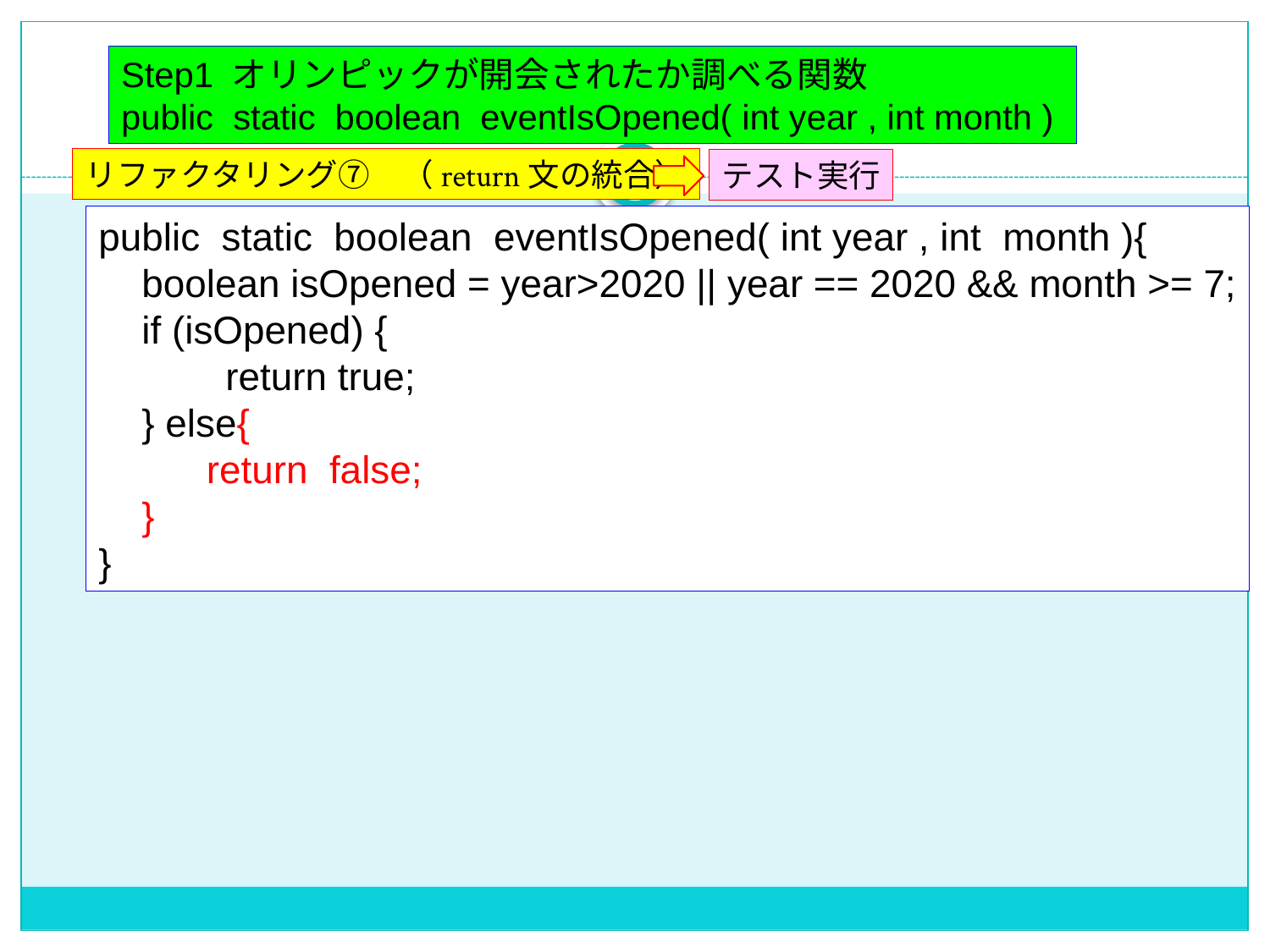

Step1 オリンピックが開会されたか調べる関数
public  static  boolean  eventIsOpened( int year , int month )
リファクタリング⑦　（return文の統合）
テスト実行

public  static  boolean  eventIsOpened( int year , int  month ){
    boolean isOpened = year>2020 || year == 2020 && month >= 7;
    if (isOpened) {
	return true;
    } else{
          return  false;
    }
}